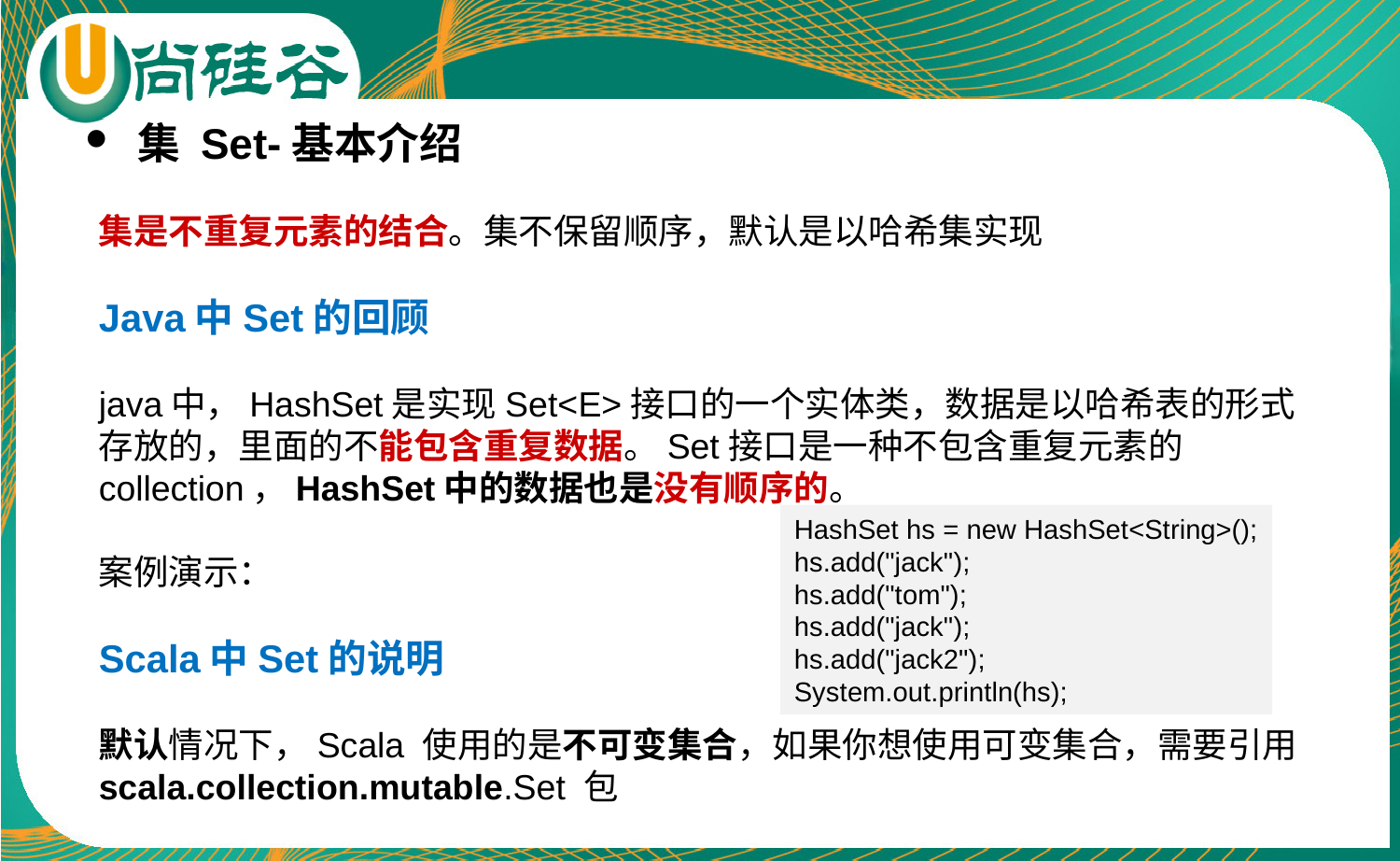

集 Set-基本介绍

集是不重复元素的结合。集不保留顺序，默认是以哈希集实现

Java中Set的回顾

java中，HashSet是实现Set<E>接口的一个实体类，数据是以哈希表的形式存放的，里面的不能包含重复数据。Set接口是一种不包含重复元素的 collection，HashSet中的数据也是没有顺序的。

案例演示：

Scala中Set的说明

默认情况下，Scala 使用的是不可变集合，如果你想使用可变集合，需要引用 scala.collection.mutable.Set 包

HashSet hs = new HashSet<String>();
hs.add("jack");
hs.add("tom");
hs.add("jack");
hs.add("jack2");
System.out.println(hs);